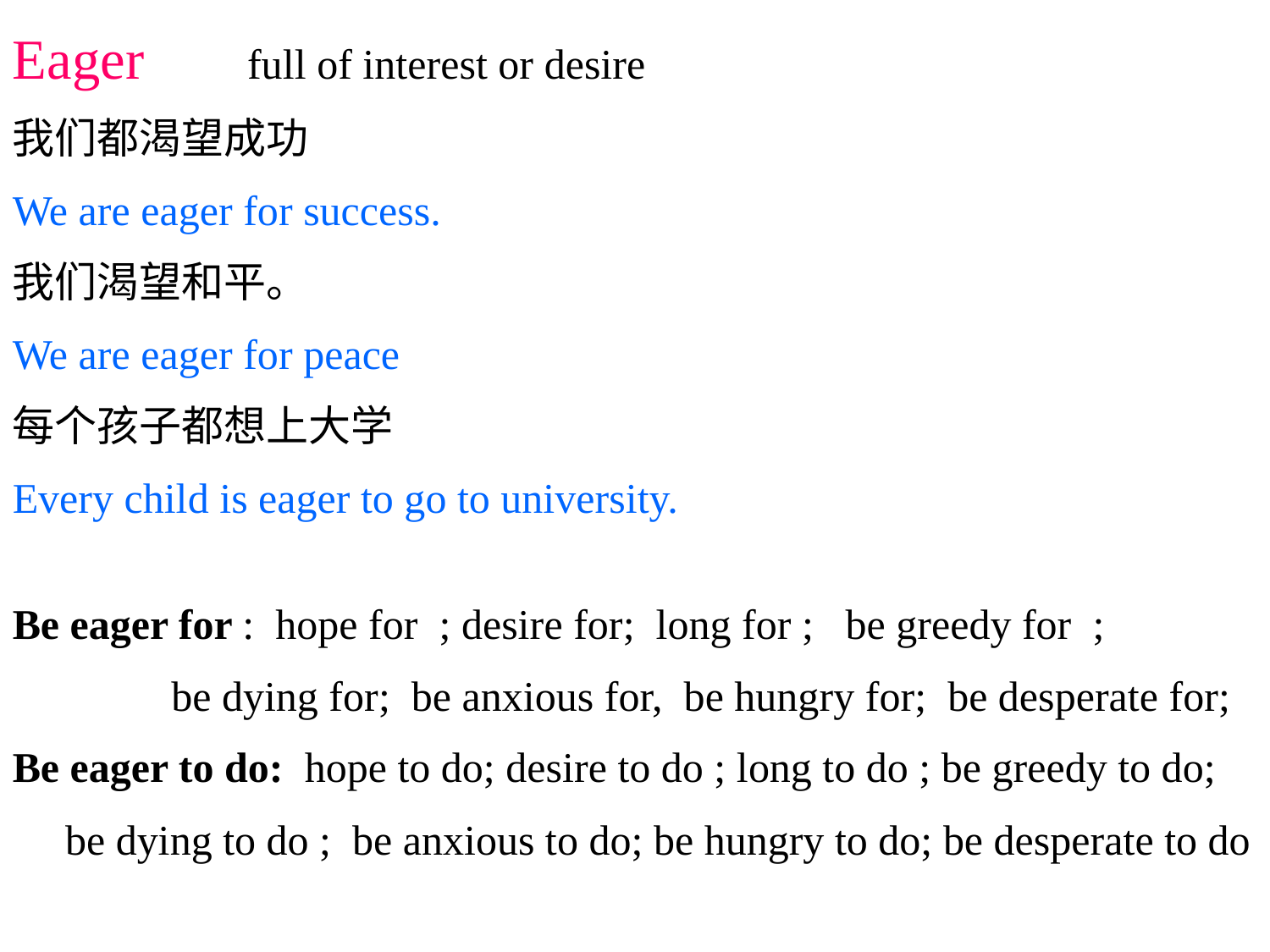

Eager            full of interest or desire
我们都渴望成功
We are eager for success.
我们渴望和平。
We are eager for peace
每个孩子都想上大学
Every child is eager to go to university.

Be eager for :  hope for  ; desire for;  long for ;   be greedy for  ;
               be dying for;  be anxious for,  be hungry for;  be desperate for;
Be eager to do:  hope to do; desire to do ; long to do ; be greedy to do;
     be dying to do ;  be anxious to do; be hungry to do; be desperate to do